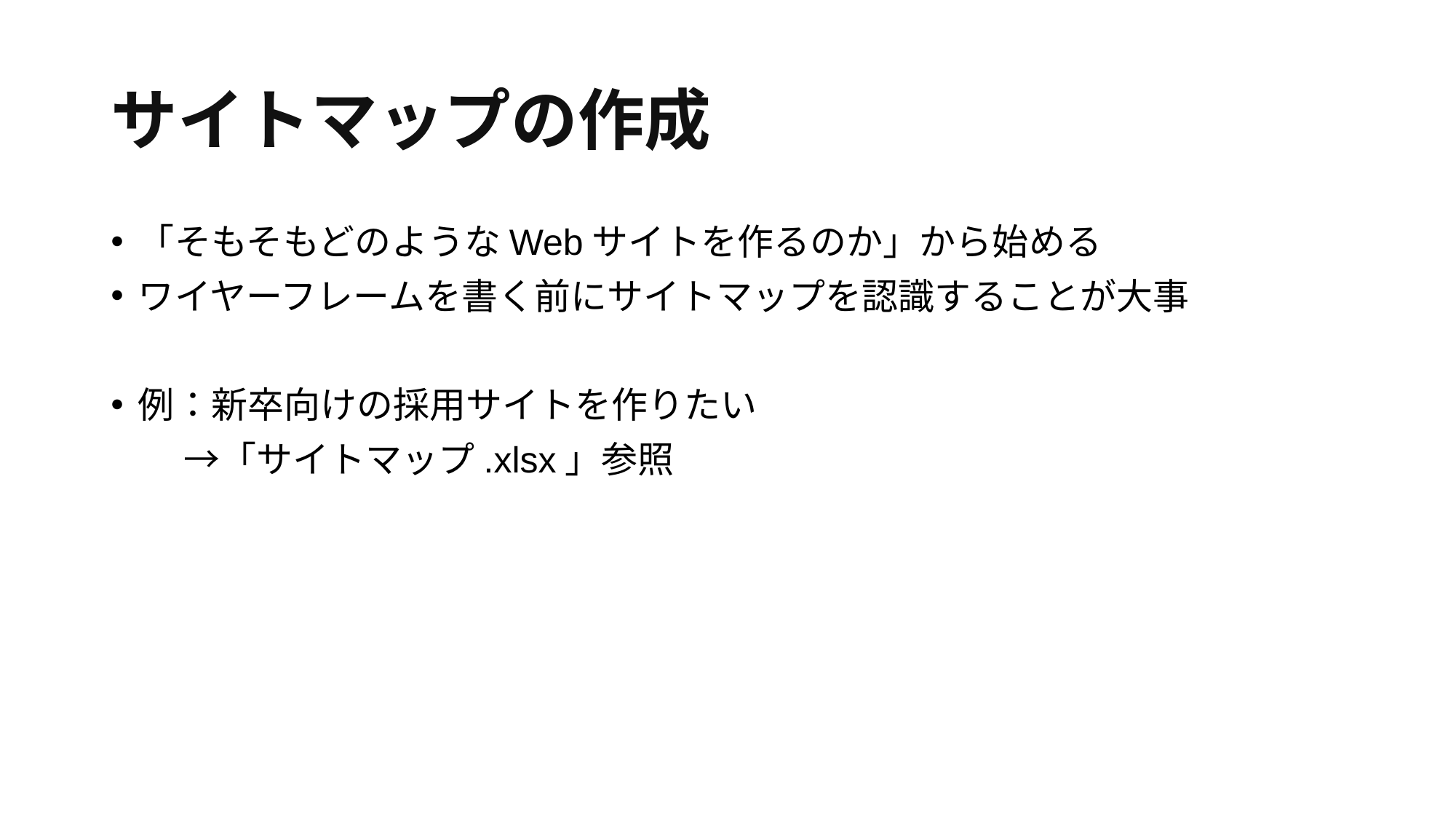

# サイトマップの作成
「そもそもどのようなWebサイトを作るのか」から始める
ワイヤーフレームを書く前にサイトマップを認識することが大事

例：新卒向けの採用サイトを作りたい
　　→「サイトマップ.xlsx」参照